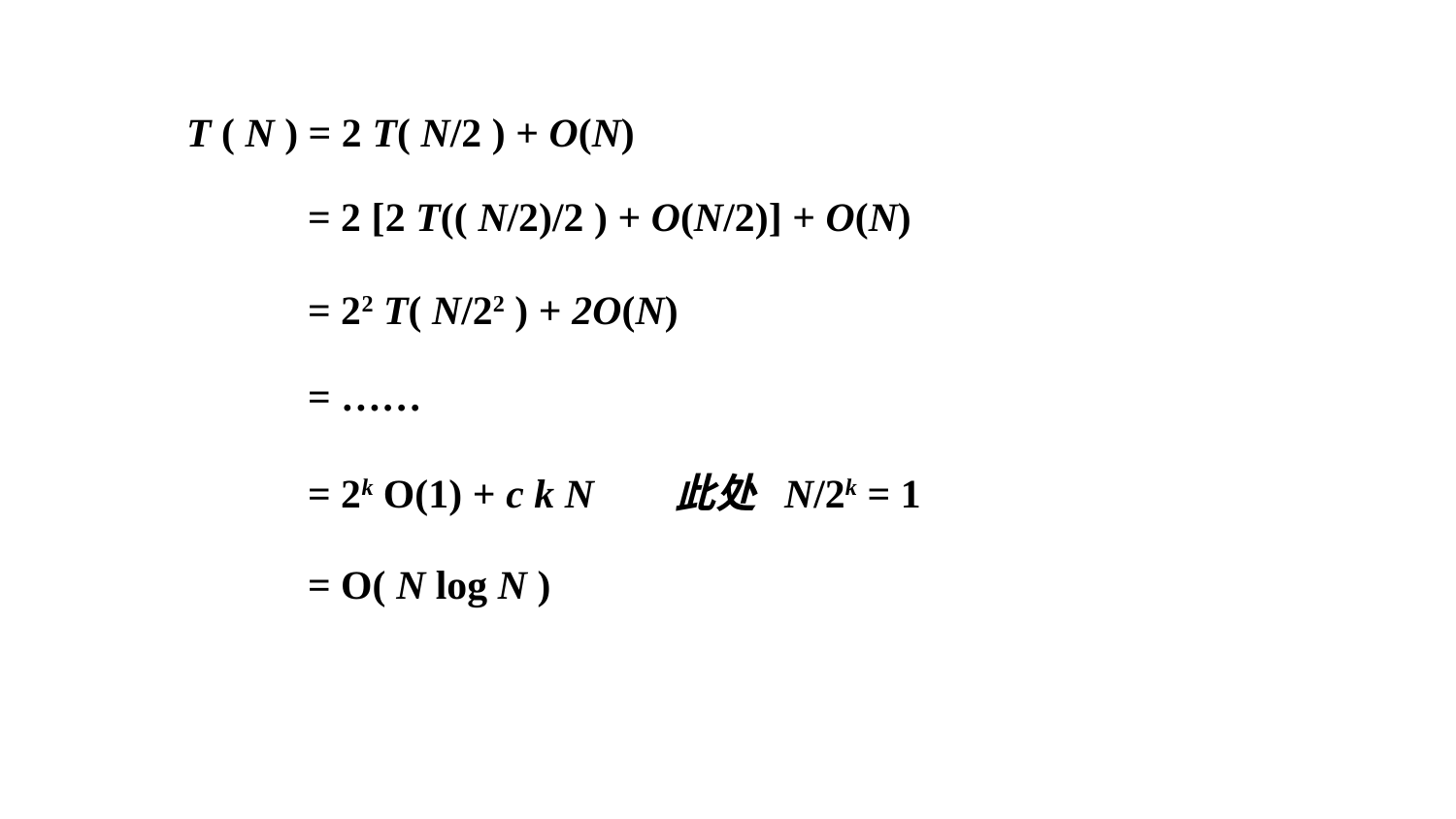

T ( N ) = 2 T( N/2 ) + O(N)
= 2 [2 T(( N/2)/2 ) + O(N/2)] + O(N)
= 22 T( N/22 ) + 2O(N)
= ……
= 2k O(1) + c k N       此处  N/2k = 1
= O( N log N )